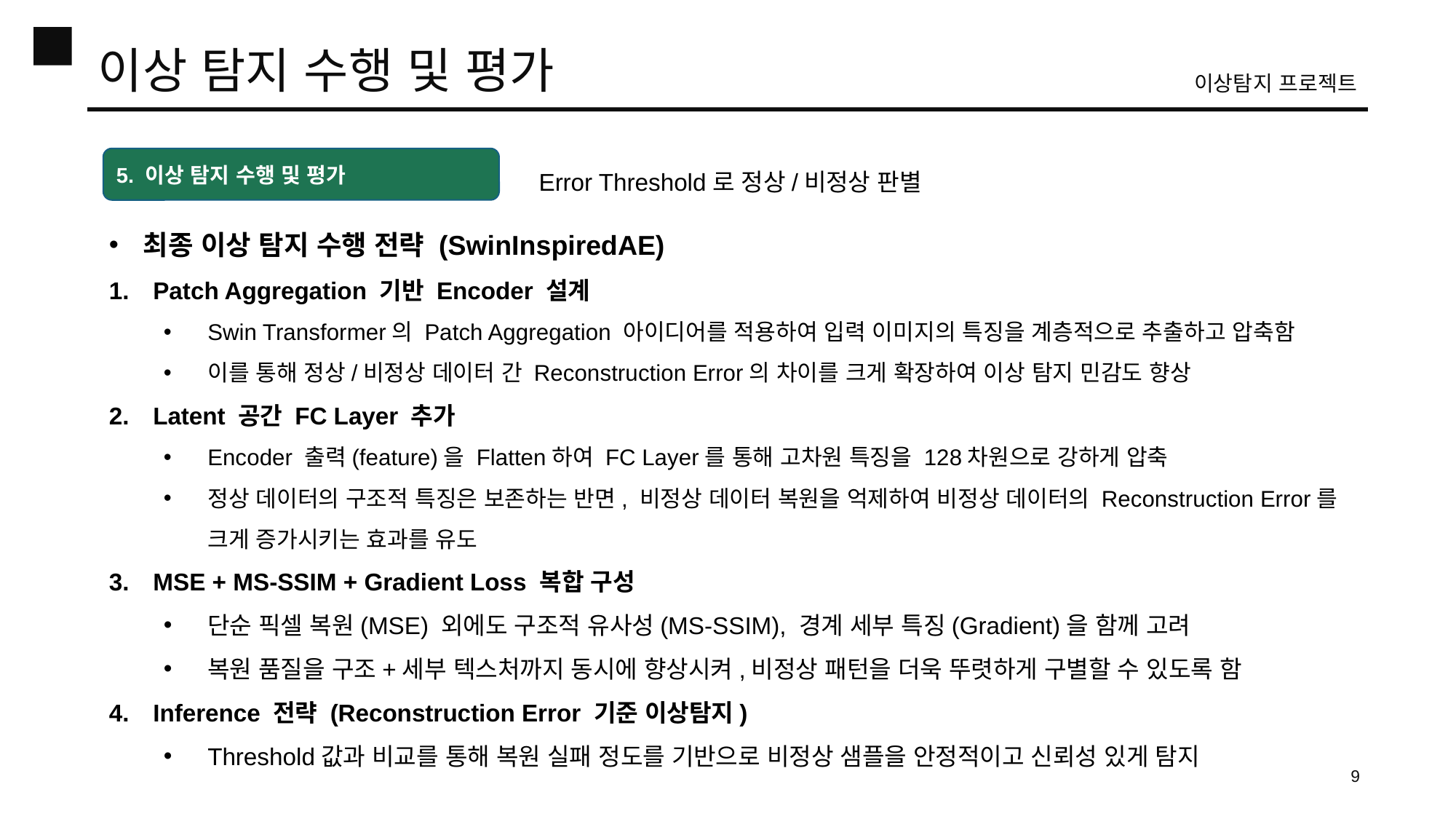

이상 탐지 수행 및 평가
이상탐지 프로젝트
Error Threshold로 정상/비정상 판별
5. 이상 탐지 수행 및 평가
최종 이상 탐지 수행 전략 (SwinInspiredAE)
Patch Aggregation 기반 Encoder 설계
Swin Transformer의 Patch Aggregation 아이디어를 적용하여 입력 이미지의 특징을 계층적으로 추출하고 압축함
이를 통해 정상/비정상 데이터 간 Reconstruction Error의 차이를 크게 확장하여 이상 탐지 민감도 향상
Latent 공간 FC Layer 추가
Encoder 출력(feature)을 Flatten하여 FC Layer를 통해 고차원 특징을 128차원으로 강하게 압축
정상 데이터의 구조적 특징은 보존하는 반면, 비정상 데이터 복원을 억제하여 비정상 데이터의 Reconstruction Error를 크게 증가시키는 효과를 유도
MSE + MS-SSIM + Gradient Loss 복합 구성
단순 픽셀 복원(MSE) 외에도 구조적 유사성(MS-SSIM), 경계 세부 특징(Gradient)을 함께 고려
복원 품질을 구조+세부 텍스처까지 동시에 향상시켜,비정상 패턴을 더욱 뚜렷하게 구별할 수 있도록 함
Inference 전략 (Reconstruction Error 기준 이상탐지)
Threshold값과 비교를 통해 복원 실패 정도를 기반으로 비정상 샘플을 안정적이고 신뢰성 있게 탐지